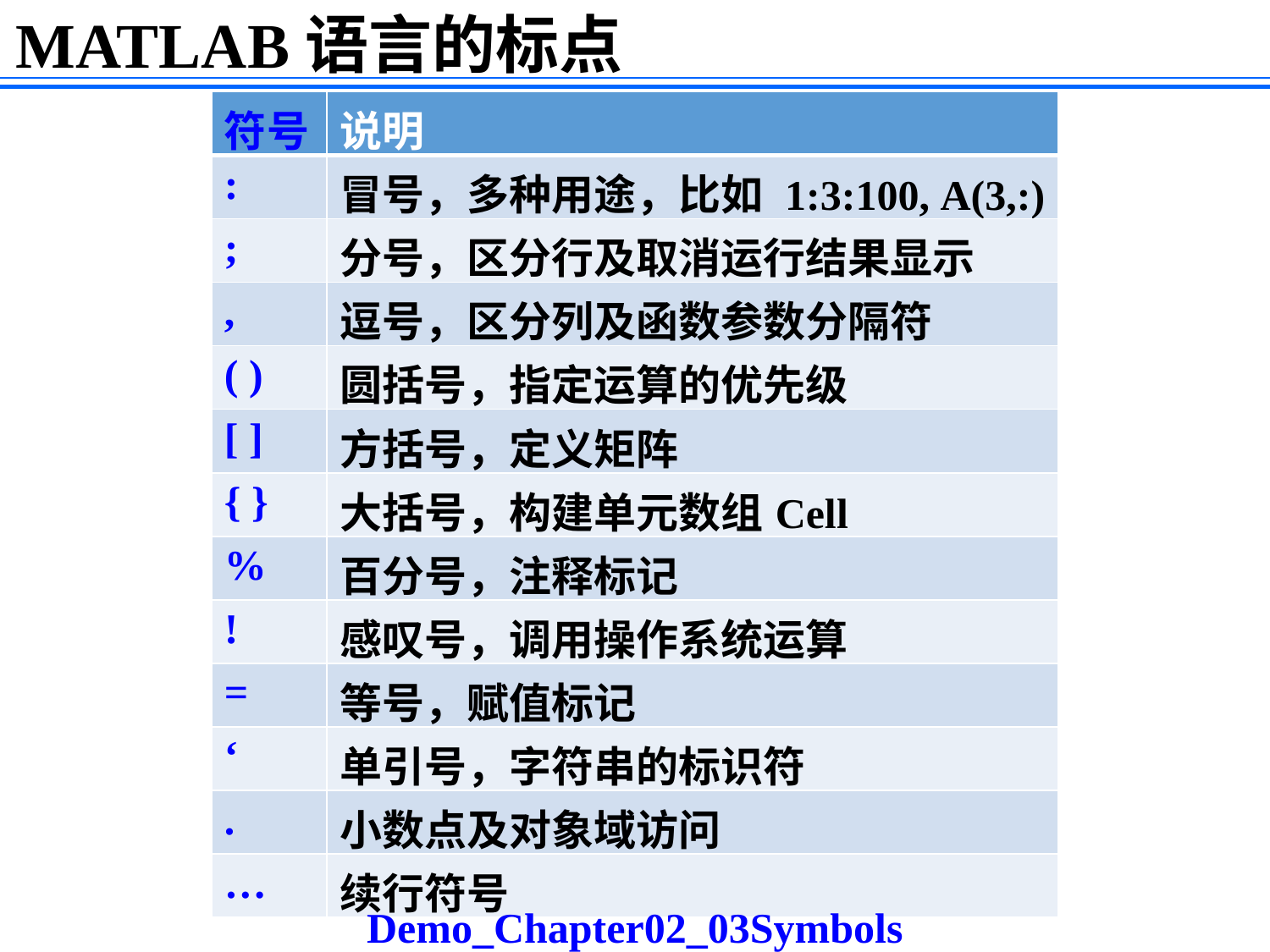

MATLAB语言的标点

| 符号 | 说明 |
| --- | --- |
| : | 冒号，多种用途，比如 1:3:100, A(3,:) |
| ; | 分号，区分行及取消运行结果显示 |
| , | 逗号，区分列及函数参数分隔符 |
| ( ) | 圆括号，指定运算的优先级 |
| [ ] | 方括号，定义矩阵 |
| { } | 大括号，构建单元数组Cell |
| % | 百分号，注释标记 |
| ! | 感叹号，调用操作系统运算 |
| = | 等号，赋值标记 |
| ‘ | 单引号，字符串的标识符 |
| . | 小数点及对象域访问 |
| … | 续行符号 |
Demo_Chapter02_03Symbols